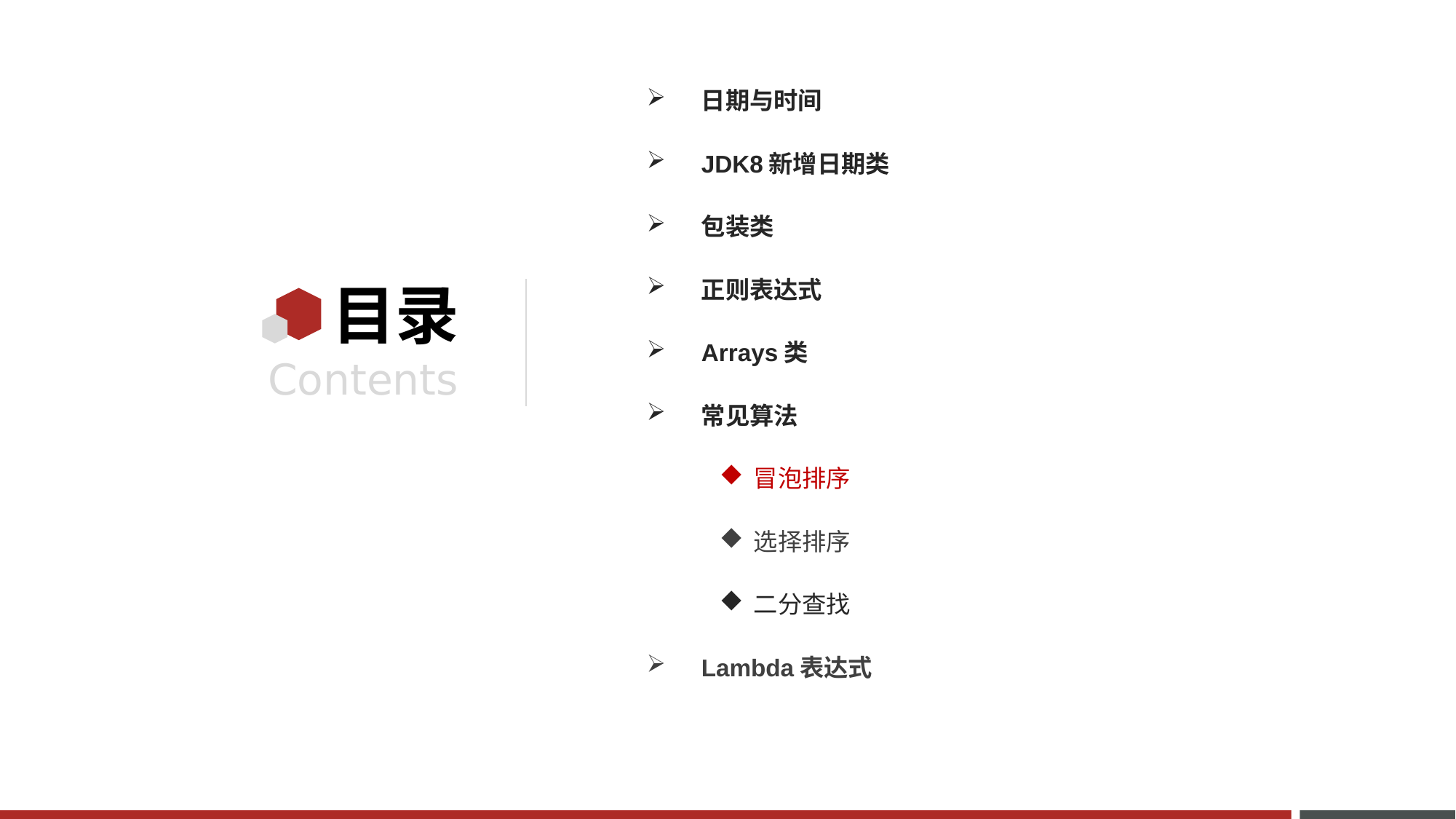

日期与时间
JDK8新增日期类
包装类
正则表达式
Arrays类
常见算法
冒泡排序
选择排序
二分查找
Lambda表达式